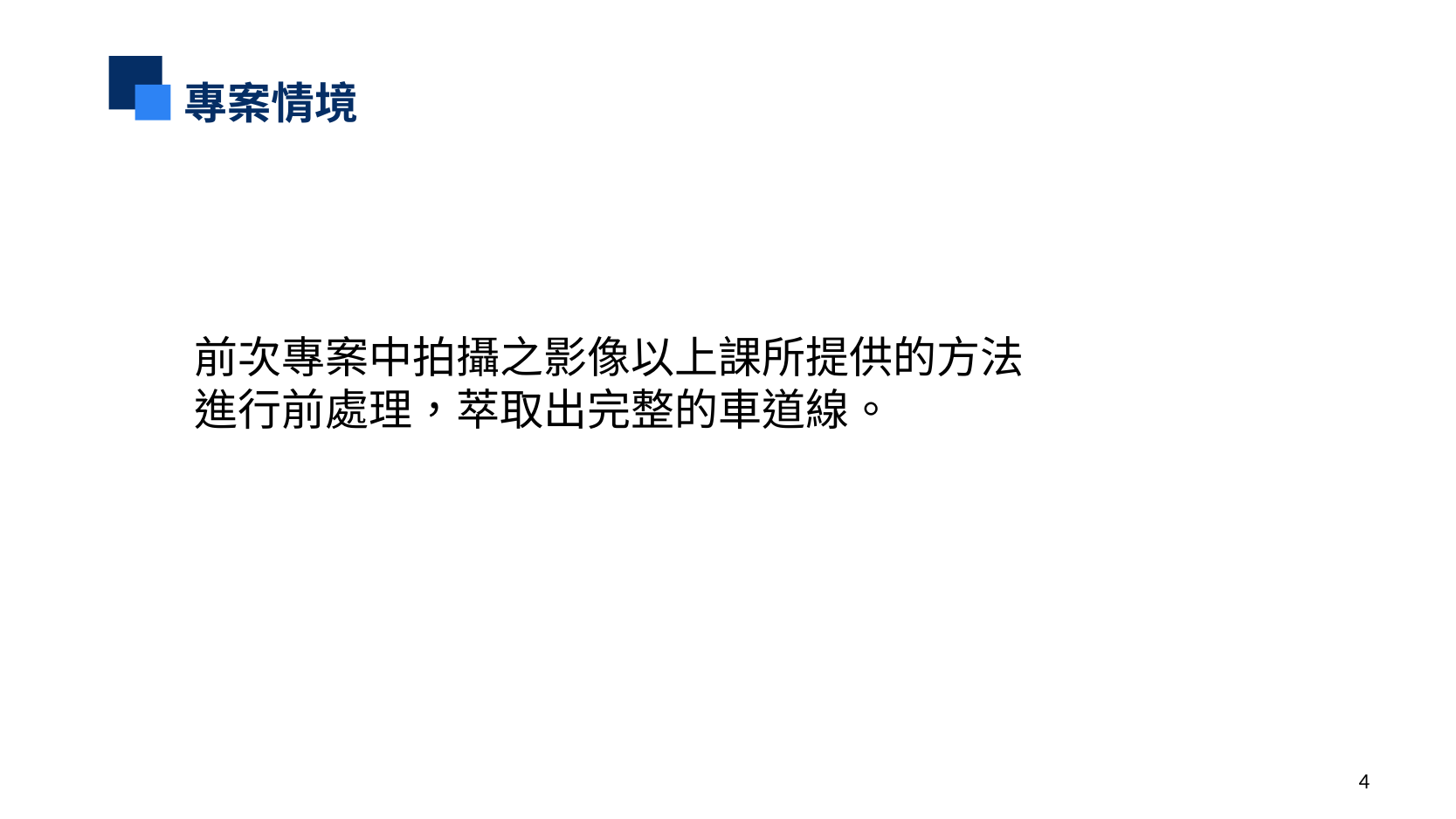

專案情境

前次專案中拍攝之影像以上課所提供的方法進行前處理，萃取出完整的車道線。
4